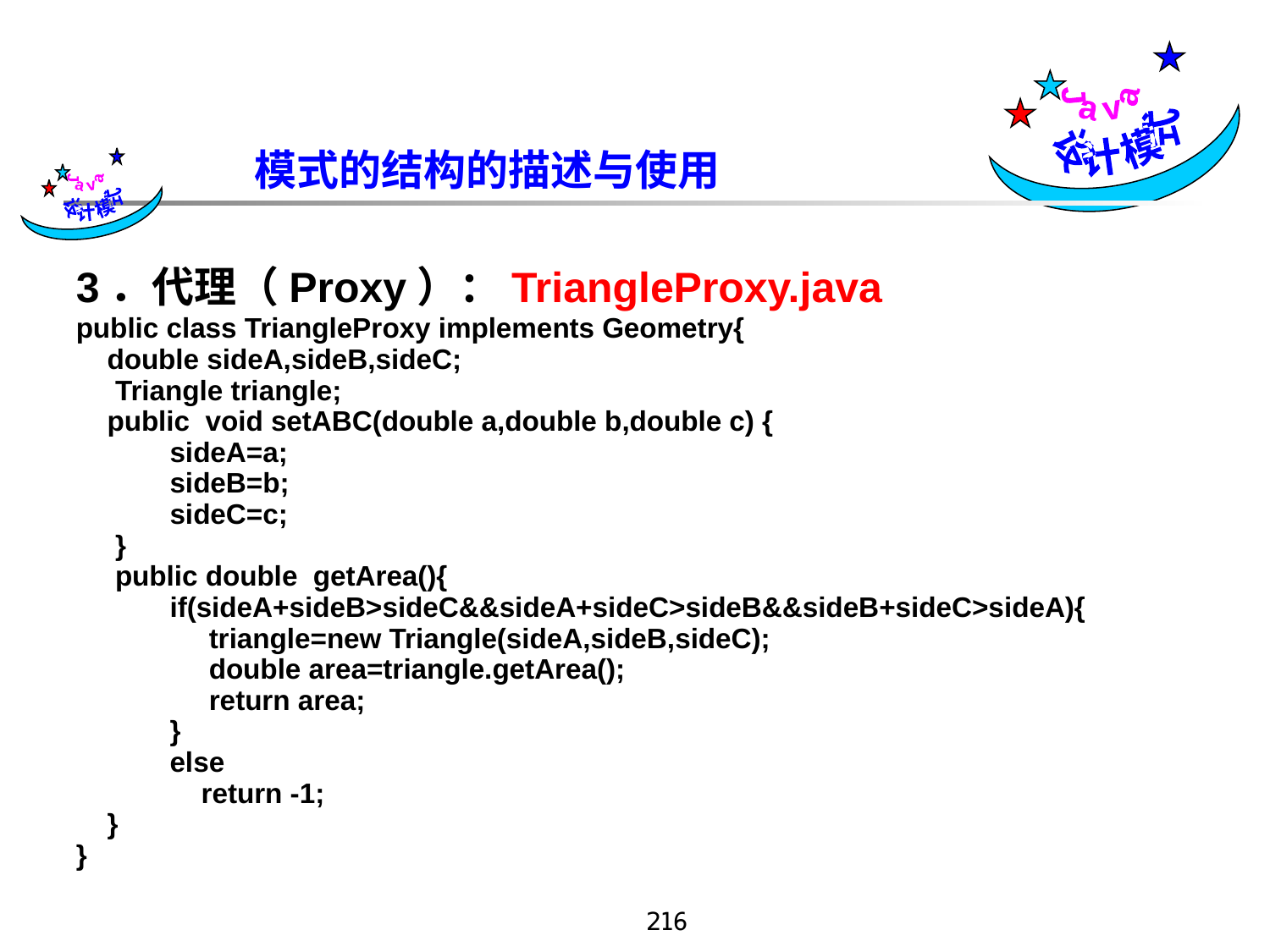

Java
设计模式

模式的结构的描述与使用

  Java
设计模式

3．代理（Proxy）：TriangleProxy.java
public class TriangleProxy implements Geometry{
    double sideA,sideB,sideC;
     Triangle triangle;
    public  void setABC(double a,double b,double c) {
            sideA=a;
            sideB=b;
            sideC=c;
     }
     public double  getArea(){
            if(sideA+sideB>sideC&&sideA+sideC>sideB&&sideB+sideC>sideA){
                 triangle=new Triangle(sideA,sideB,sideC);
                 double area=triangle.getArea();
                 return area;
            }
            else
                return -1;
    }
}

216